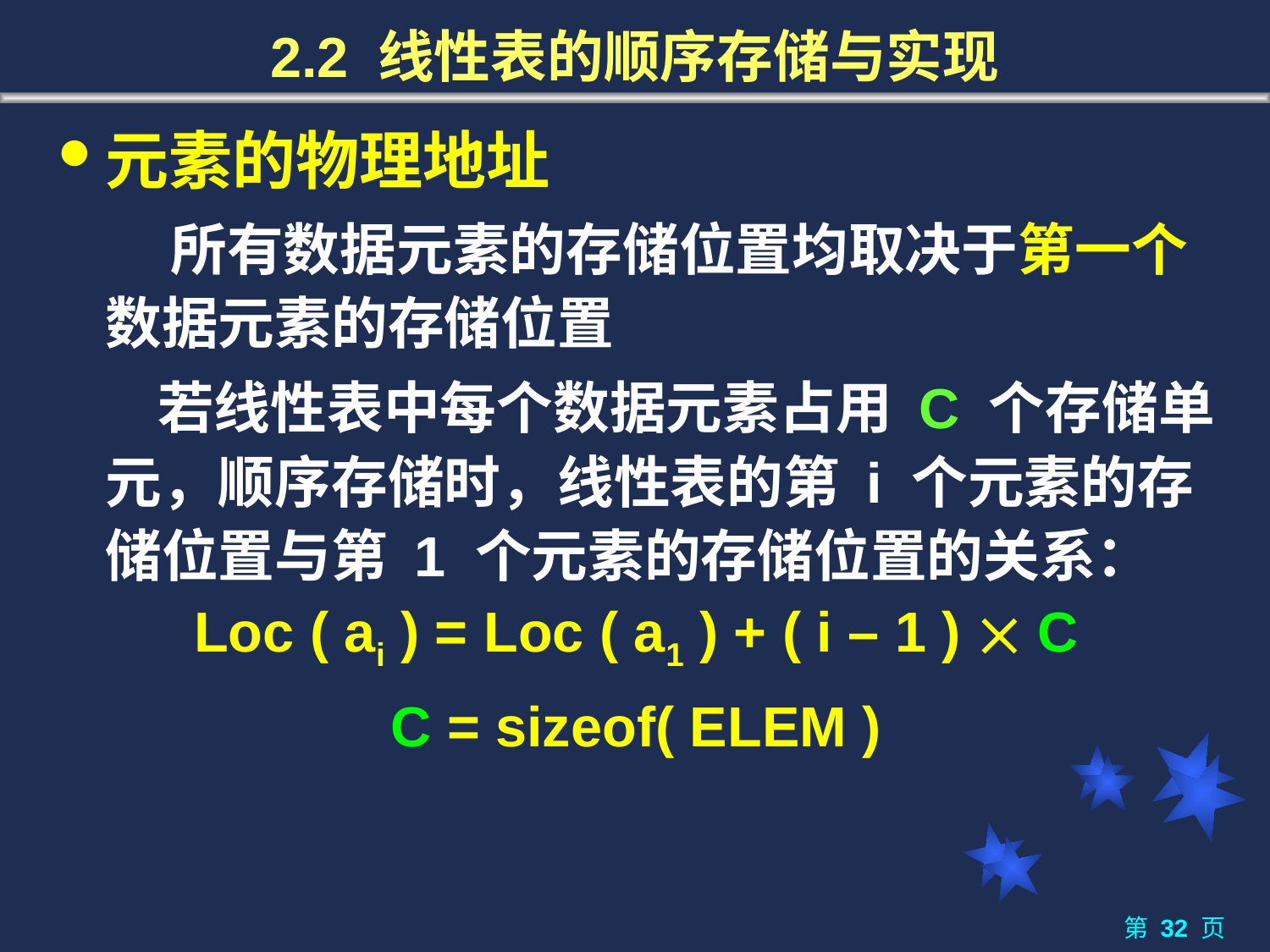

# 2.2 线性表的顺序存储与实现
元素的物理地址
	    所有数据元素的存储位置均取决于第一个数据元素的存储位置
	   若线性表中每个数据元素占用 C 个存储单元，顺序存储时，线性表的第 i 个元素的存储位置与第 1 个元素的存储位置的关系：
Loc ( ai ) = Loc ( a1 ) + ( i – 1 ) × C
C = sizeof( ELEM )
第 32 页